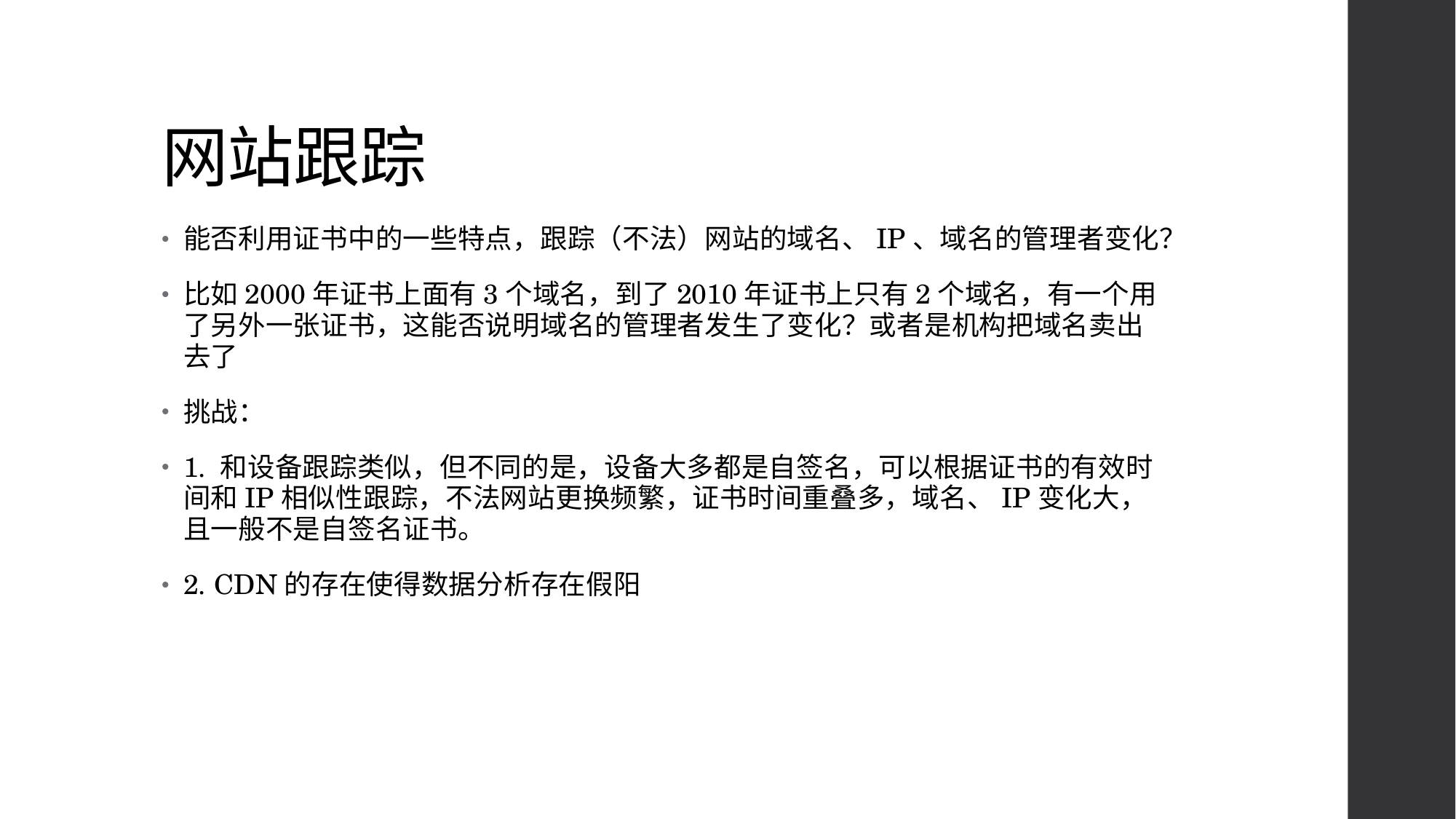

# 网站跟踪
能否利用证书中的一些特点，跟踪（不法）网站的域名、IP、域名的管理者变化？
比如2000年证书上面有3个域名，到了2010年证书上只有2个域名，有一个用了另外一张证书，这能否说明域名的管理者发生了变化？或者是机构把域名卖出去了
挑战：
1. 和设备跟踪类似，但不同的是，设备大多都是自签名，可以根据证书的有效时间和IP相似性跟踪，不法网站更换频繁，证书时间重叠多，域名、IP变化大，且一般不是自签名证书。
2. CDN的存在使得数据分析存在假阳